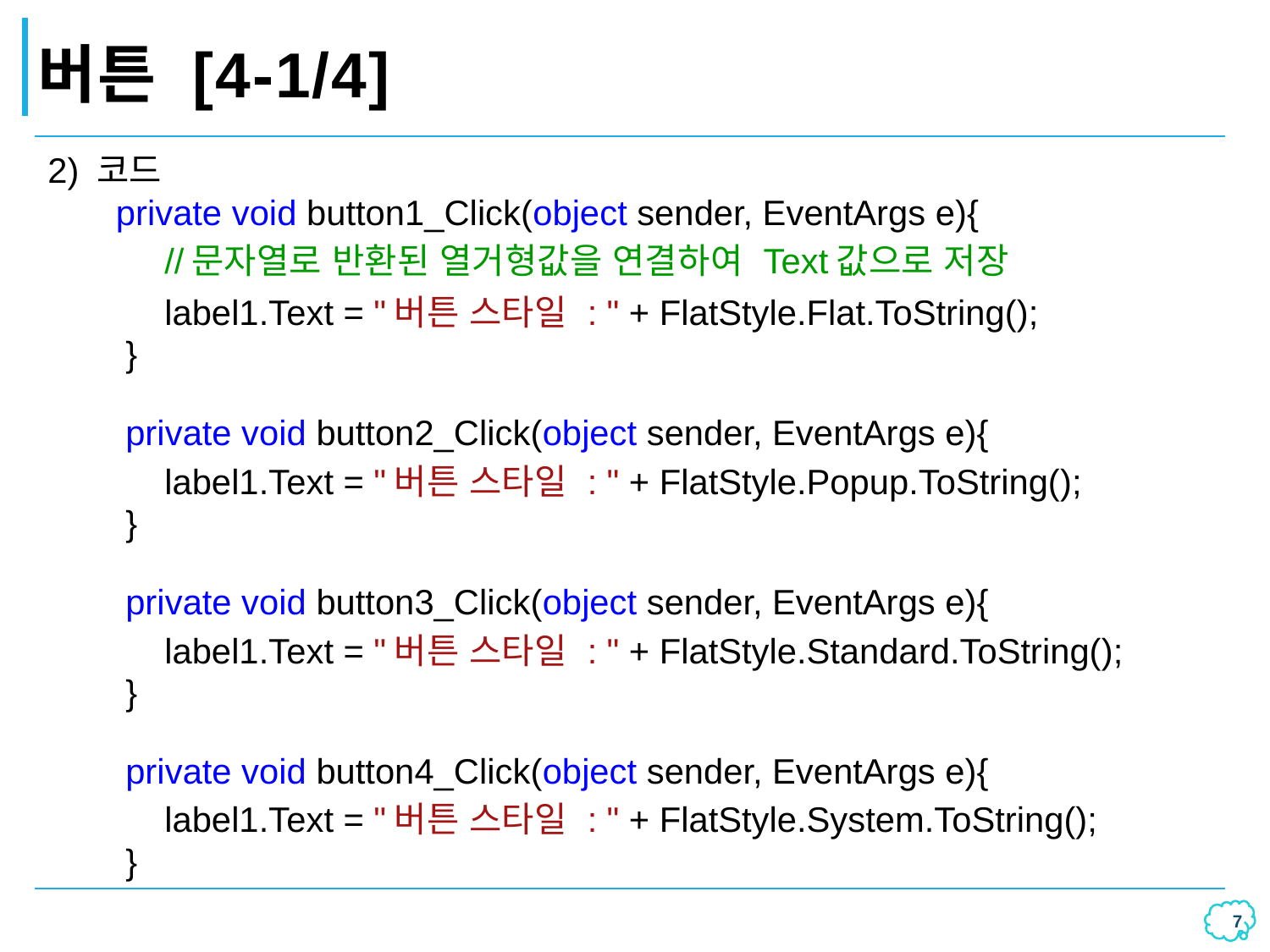

# 버튼 [4-1/4]
| 2) 코드 private void button1\_Click(object sender, EventArgs e){ //문자열로 반환된 열거형값을 연결하여 Text값으로 저장 label1.Text = "버튼 스타일 : " + FlatStyle.Flat.ToString(); } private void button2\_Click(object sender, EventArgs e){ label1.Text = "버튼 스타일 : " + FlatStyle.Popup.ToString(); } private void button3\_Click(object sender, EventArgs e){ label1.Text = "버튼 스타일 : " + FlatStyle.Standard.ToString(); } private void button4\_Click(object sender, EventArgs e){ label1.Text = "버튼 스타일 : " + FlatStyle.System.ToString(); } |
| --- |
7